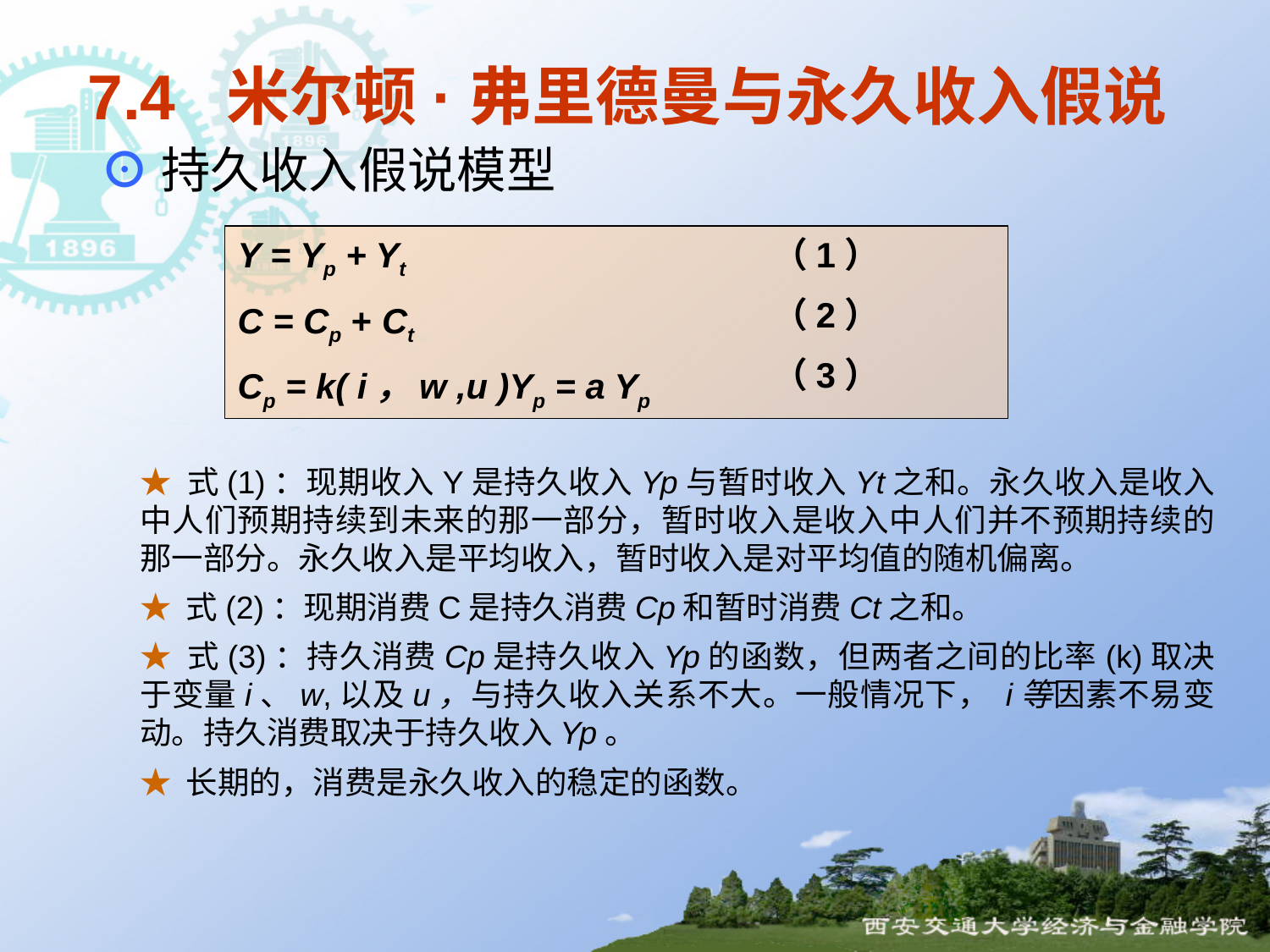

7.4  米尔顿·弗里德曼与永久收入假说
⊙持久收入假说模型
Y = Yp + Yt
C = Cp + Ct
Cp = k( i，w ,u )Yp = a Yp
（1）
（2）
（3）
★ 式(1)：现期收入Y是持久收入Yp与暂时收入Yt之和。永久收入是收入中人们预期持续到未来的那一部分，暂时收入是收入中人们并不预期持续的那一部分。永久收入是平均收入，暂时收入是对平均值的随机偏离。
★ 式(2)：现期消费C是持久消费Cp和暂时消费Ct之和。
★ 式(3)：持久消费Cp是持久收入Yp的函数，但两者之间的比率(k)取决于变量i、w,以及u，与持久收入关系不大。一般情况下， i等因素不易变动。持久消费取决于持久收入Yp。
★ 长期的，消费是永久收入的稳定的函数。